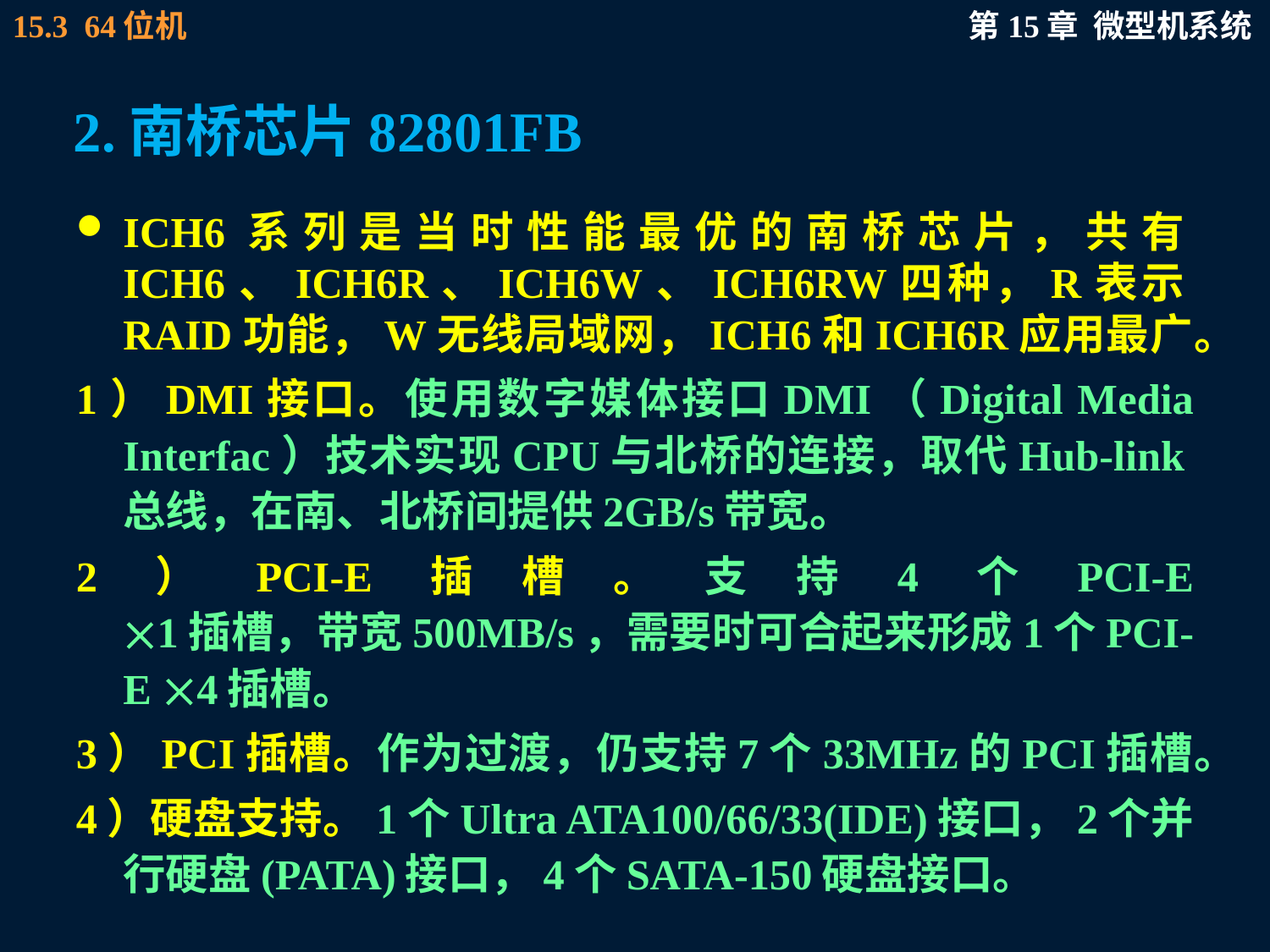

# 2.南桥芯片82801FB
ICH6系列是当时性能最优的南桥芯片，共有ICH6、ICH6R、ICH6W、ICH6RW四种，R表示RAID功能，W无线局域网，ICH6和ICH6R应用最广。
1）DMI接口。使用数字媒体接口DMI（Digital Media Interfac）技术实现CPU与北桥的连接，取代Hub-link总线，在南、北桥间提供2GB/s带宽。
2）PCI-E插槽。支持4个PCI-E ×1插槽，带宽500MB/s，需要时可合起来形成1个PCI-E ×4插槽。
3）PCI插槽。作为过渡，仍支持7个33MHz的PCI插槽。
4）硬盘支持。1个Ultra ATA100/66/33(IDE)接口，2个并行硬盘(PATA)接口，4个SATA-150硬盘接口。